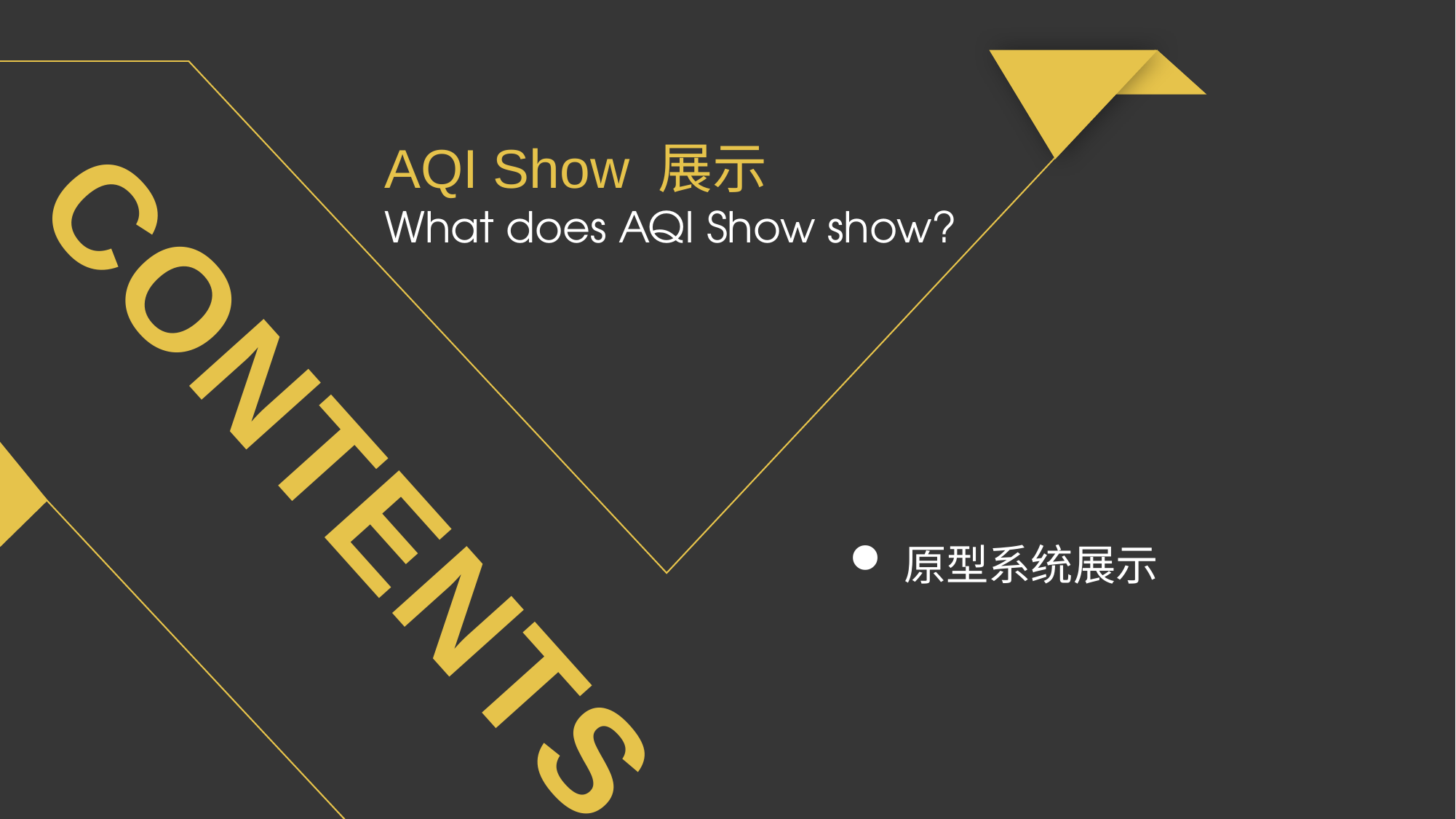

AQI Show 展示
What does AQI Show show?
CONTENTS
原型系统展示